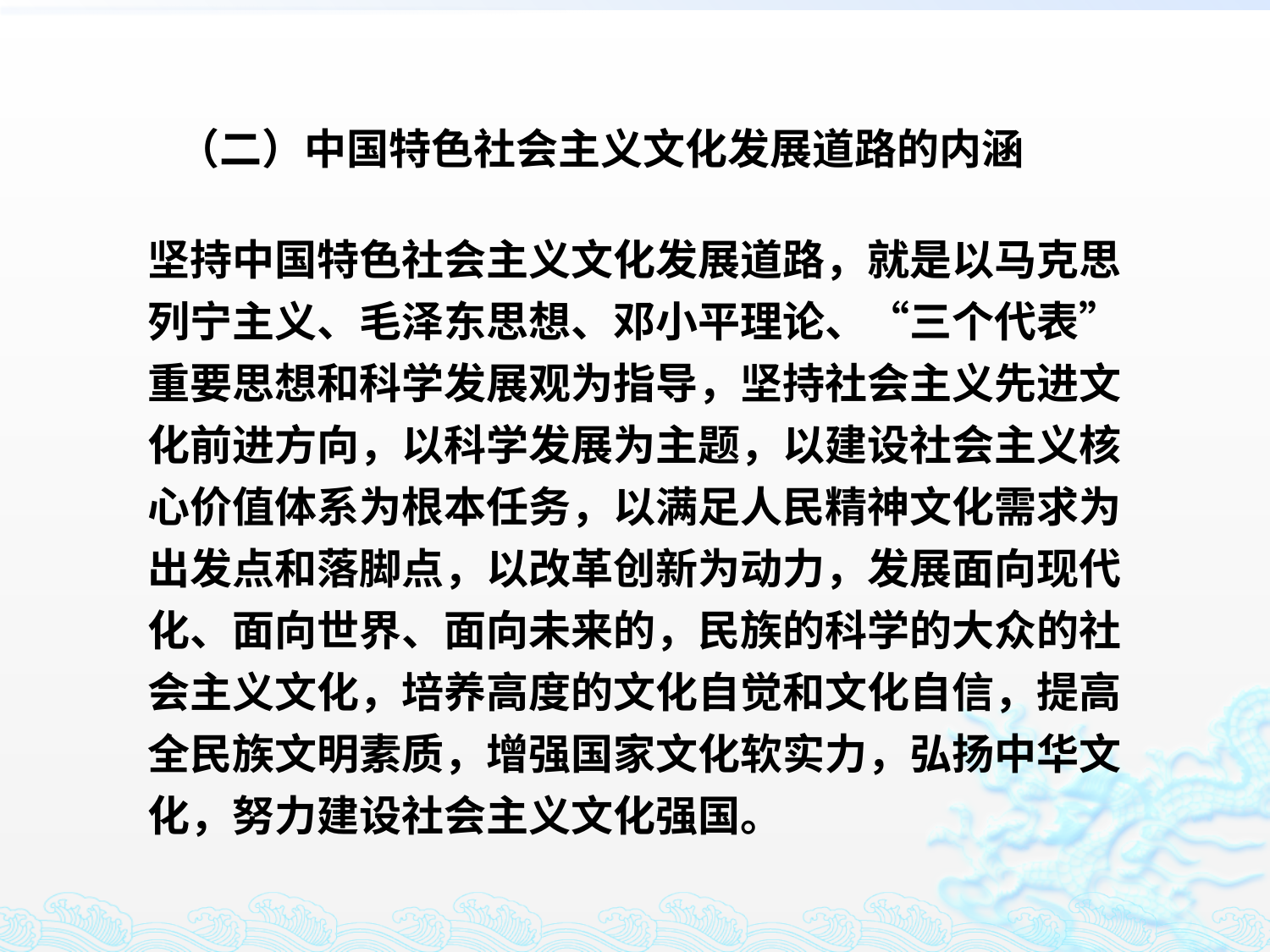

（二）中国特色社会主义文化发展道路的内涵
坚持中国特色社会主义文化发展道路，就是以马克思列宁主义、毛泽东思想、邓小平理论、“三个代表”重要思想和科学发展观为指导，坚持社会主义先进文化前进方向，以科学发展为主题，以建设社会主义核心价值体系为根本任务，以满足人民精神文化需求为出发点和落脚点，以改革创新为动力，发展面向现代化、面向世界、面向未来的，民族的科学的大众的社会主义文化，培养高度的文化自觉和文化自信，提高全民族文明素质，增强国家文化软实力，弘扬中华文化，努力建设社会主义文化强国。